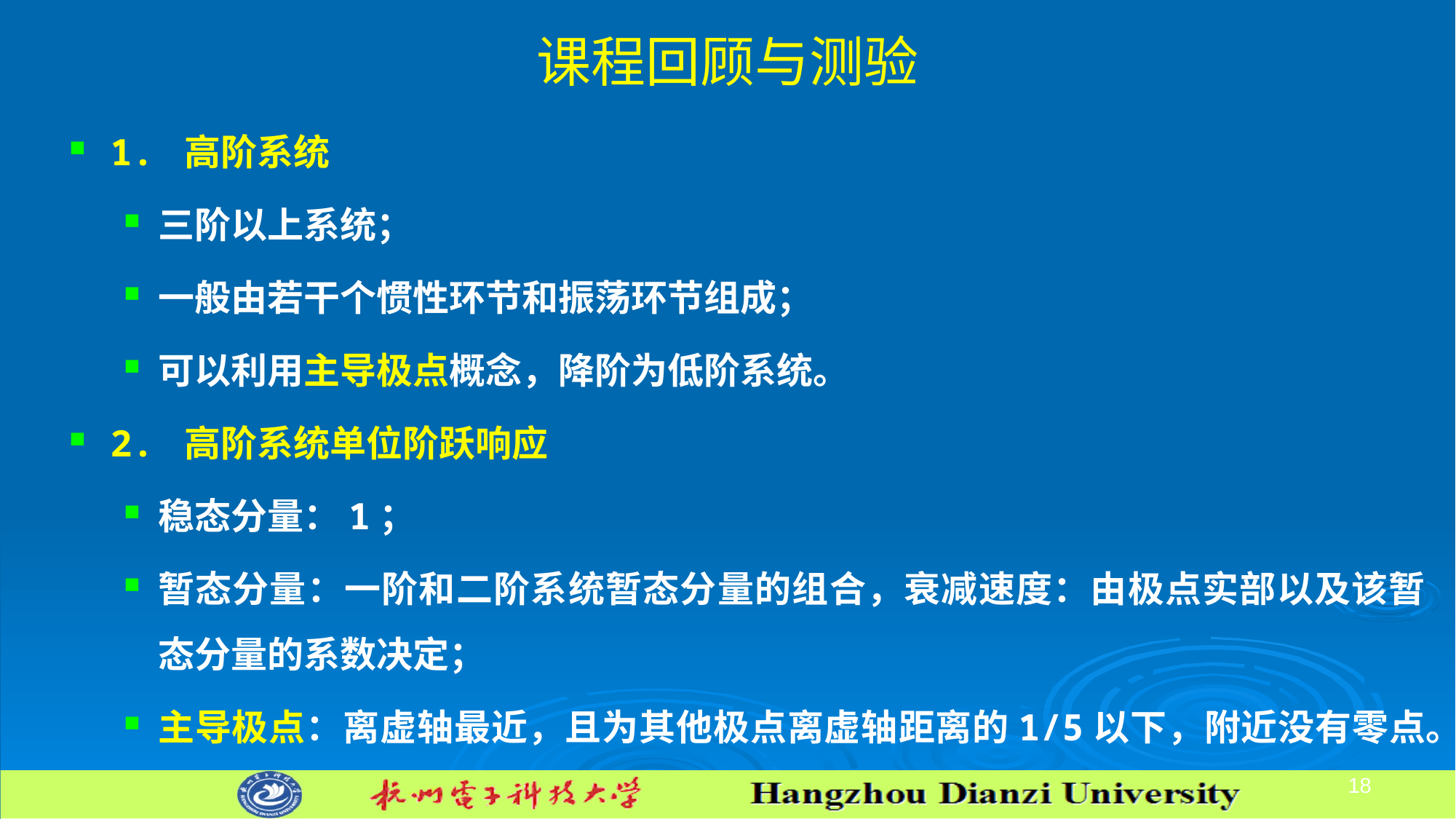

# 课程回顾与测验
1. 高阶系统
三阶以上系统；
一般由若干个惯性环节和振荡环节组成；
可以利用主导极点概念，降阶为低阶系统。
2. 高阶系统单位阶跃响应
稳态分量：1；
暂态分量：一阶和二阶系统暂态分量的组合，衰减速度：由极点实部以及该暂态分量的系数决定；
主导极点：离虚轴最近，且为其他极点离虚轴距离的1/5以下，附近没有零点。
18